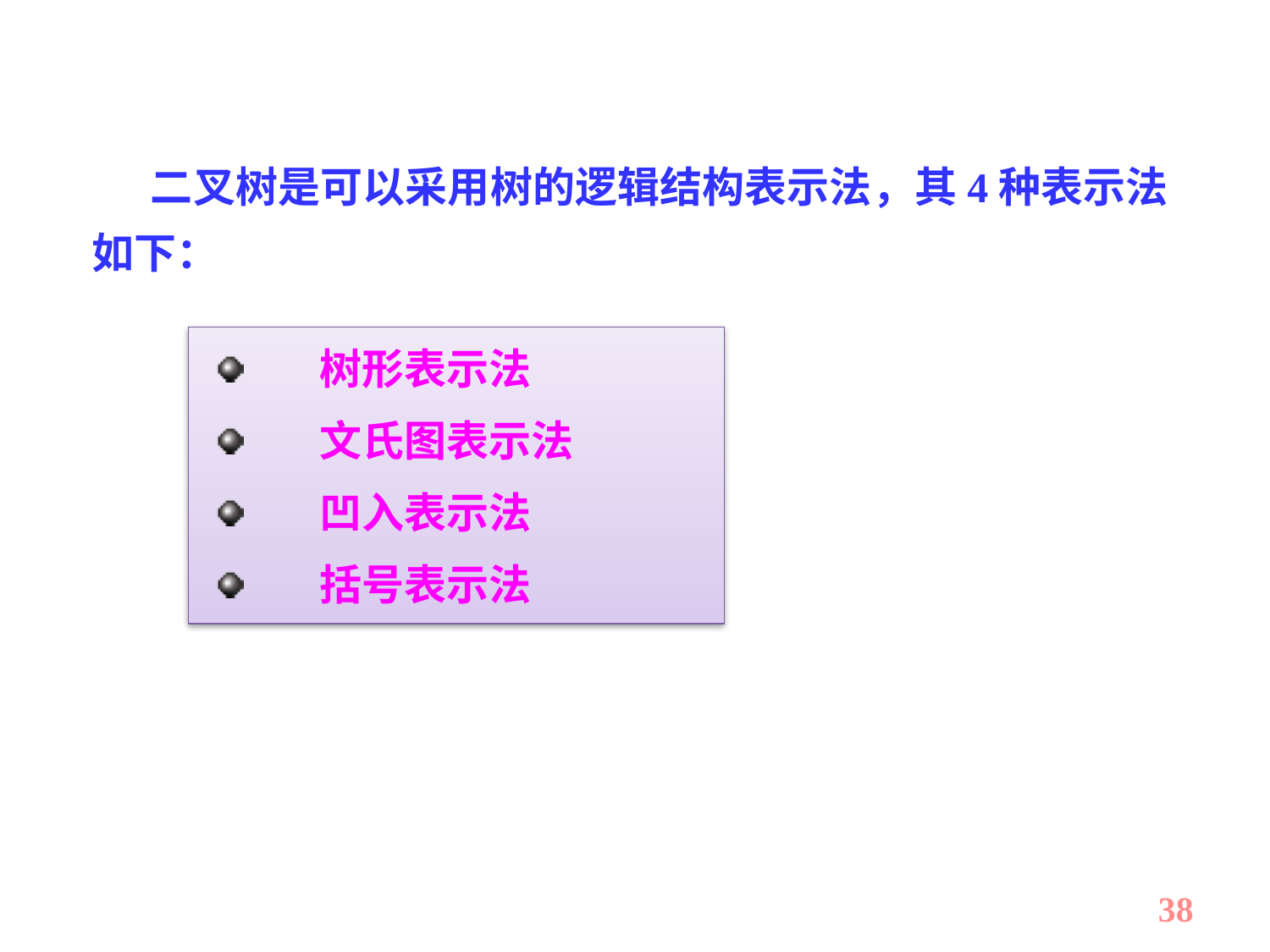

二叉树是可以采用树的逻辑结构表示法，其4种表示法如下：
　树形表示法
　文氏图表示法
　凹入表示法
　括号表示法
38